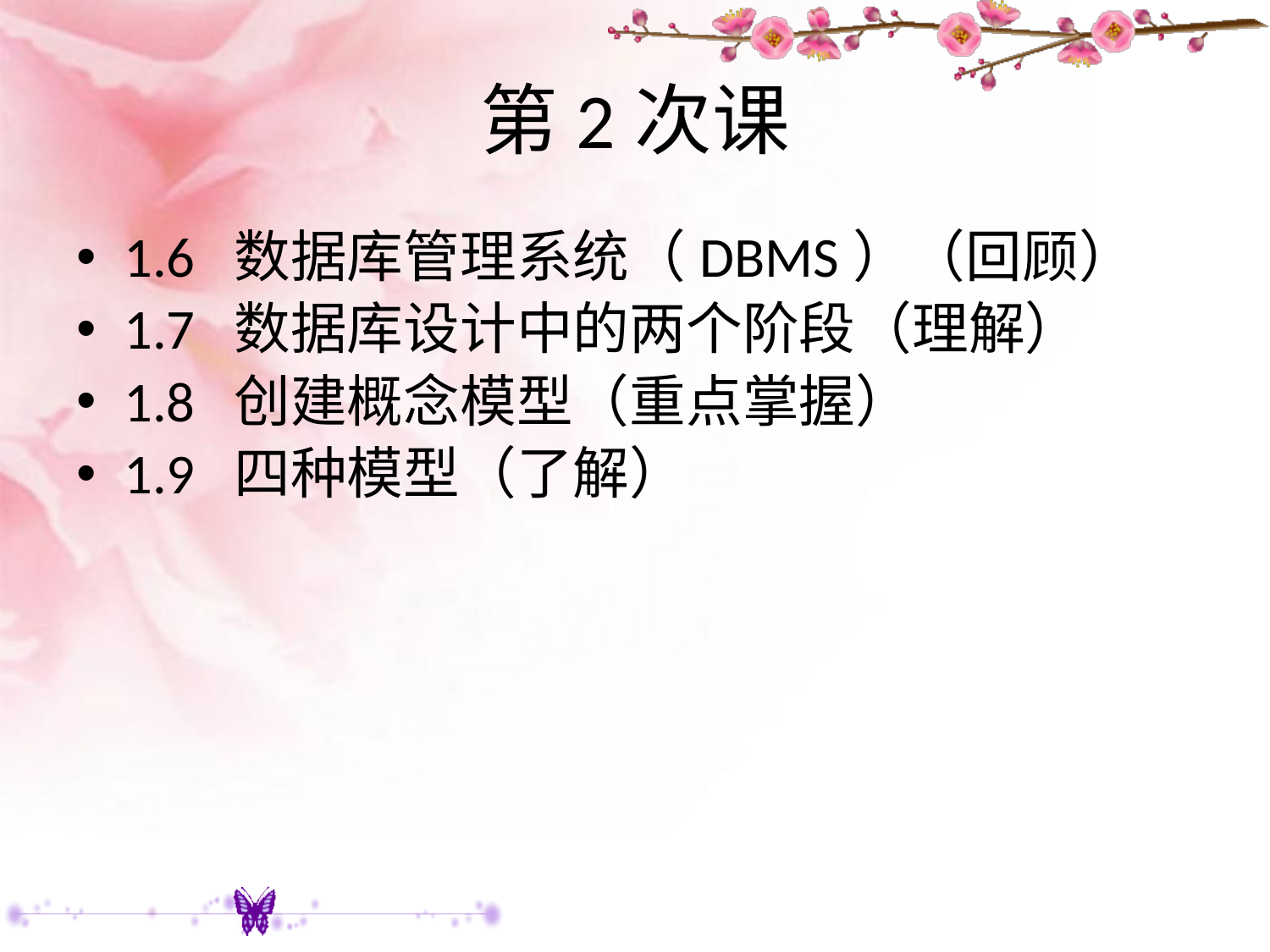

# 第2次课
1.6  数据库管理系统（DBMS）（回顾）
1.7  数据库设计中的两个阶段（理解）
1.8  创建概念模型（重点掌握）
1.9  四种模型（了解）